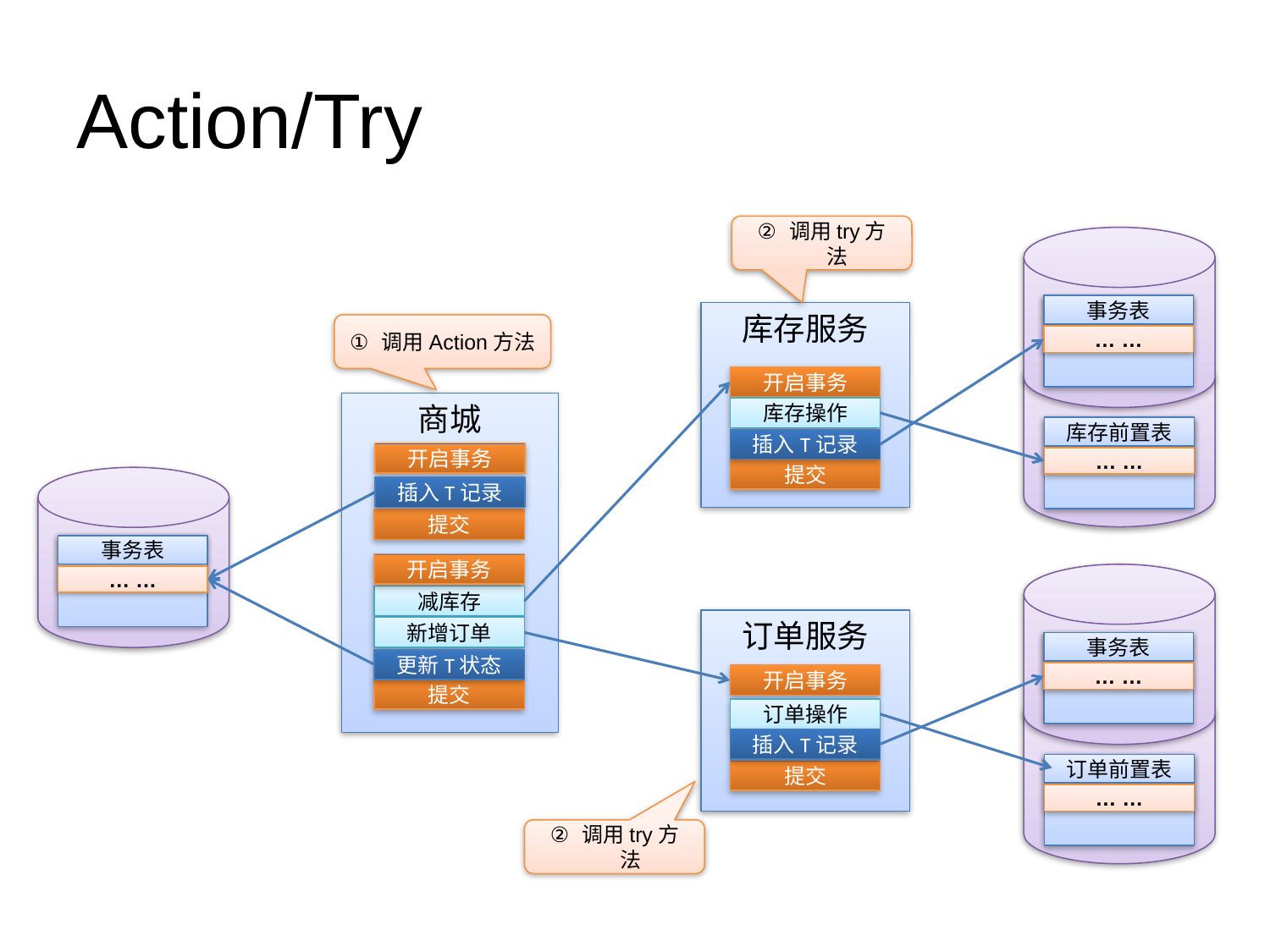

# Action/Try
调用try方法

事务表
… …
库存服务
调用Action方法

开启事务
商城
库存操作

库存前置表
插入T记录
开启事务
插入T记录
提交
… …
提交

事务表
… …
开启事务

减库存
订单服务
新增订单

事务表
… …
更新T状态
开启事务
提交

订单操作
插入T记录

订单前置表
提交
… …
调用try方法